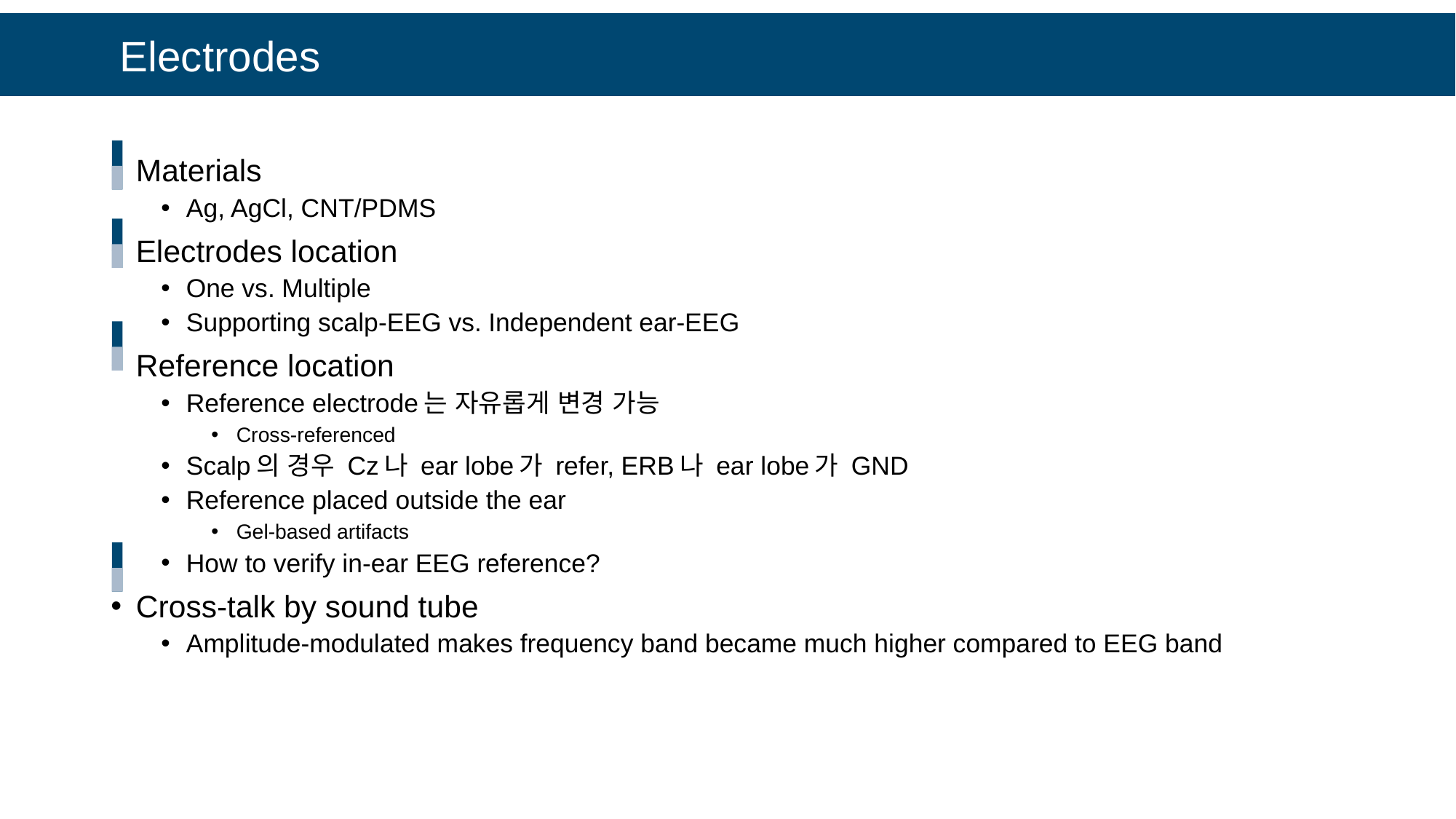

Electrodes

Materials
Ag, AgCl, CNT/PDMS
Electrodes location
One vs. Multiple
Supporting scalp-EEG vs. Independent ear-EEG
Reference location
Reference electrode는 자유롭게 변경 가능
Cross-referenced
Scalp의 경우 Cz나 ear lobe가 refer, ERB나 ear lobe가 GND
Reference placed outside the ear
Gel-based artifacts
How to verify in-ear EEG reference?
Cross-talk by sound tube
Amplitude-modulated makes frequency band became much higher compared to EEG band